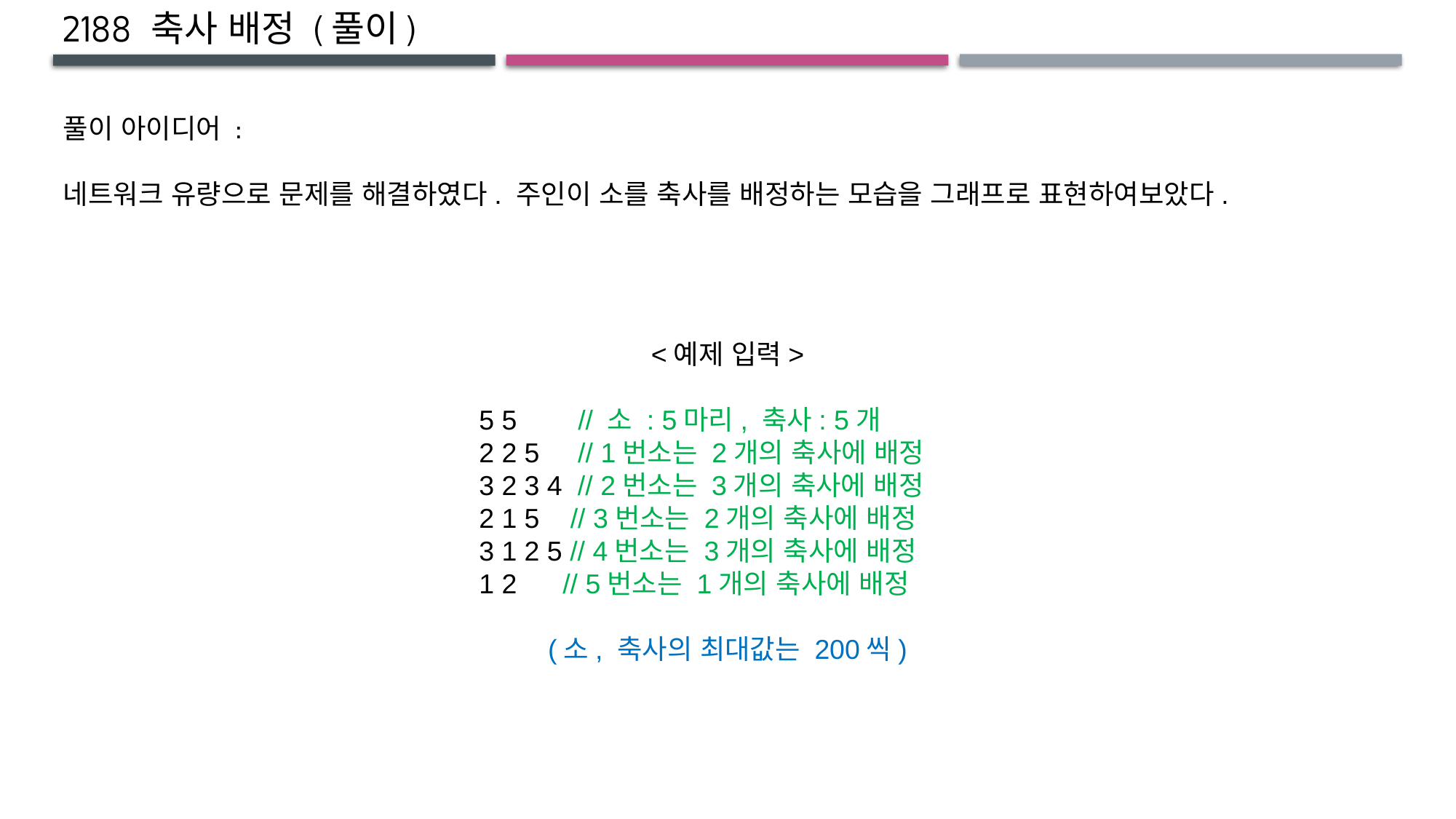

2188 축사 배정 (풀이)
풀이 아이디어 :

네트워크 유량으로 문제를 해결하였다. 주인이 소를 축사를 배정하는 모습을 그래프로 표현하여보았다.

<예제 입력>

5 5        // 소 : 5마리, 축사: 5개
2 2 5     // 1번소는 2개의 축사에 배정
3 2 3 4  // 2번소는 3개의 축사에 배정
2 1 5    // 3번소는 2개의 축사에 배정
3 1 2 5 // 4번소는 3개의 축사에 배정
1 2      // 5번소는 1개의 축사에 배정

(소, 축사의 최대값는 200씩)